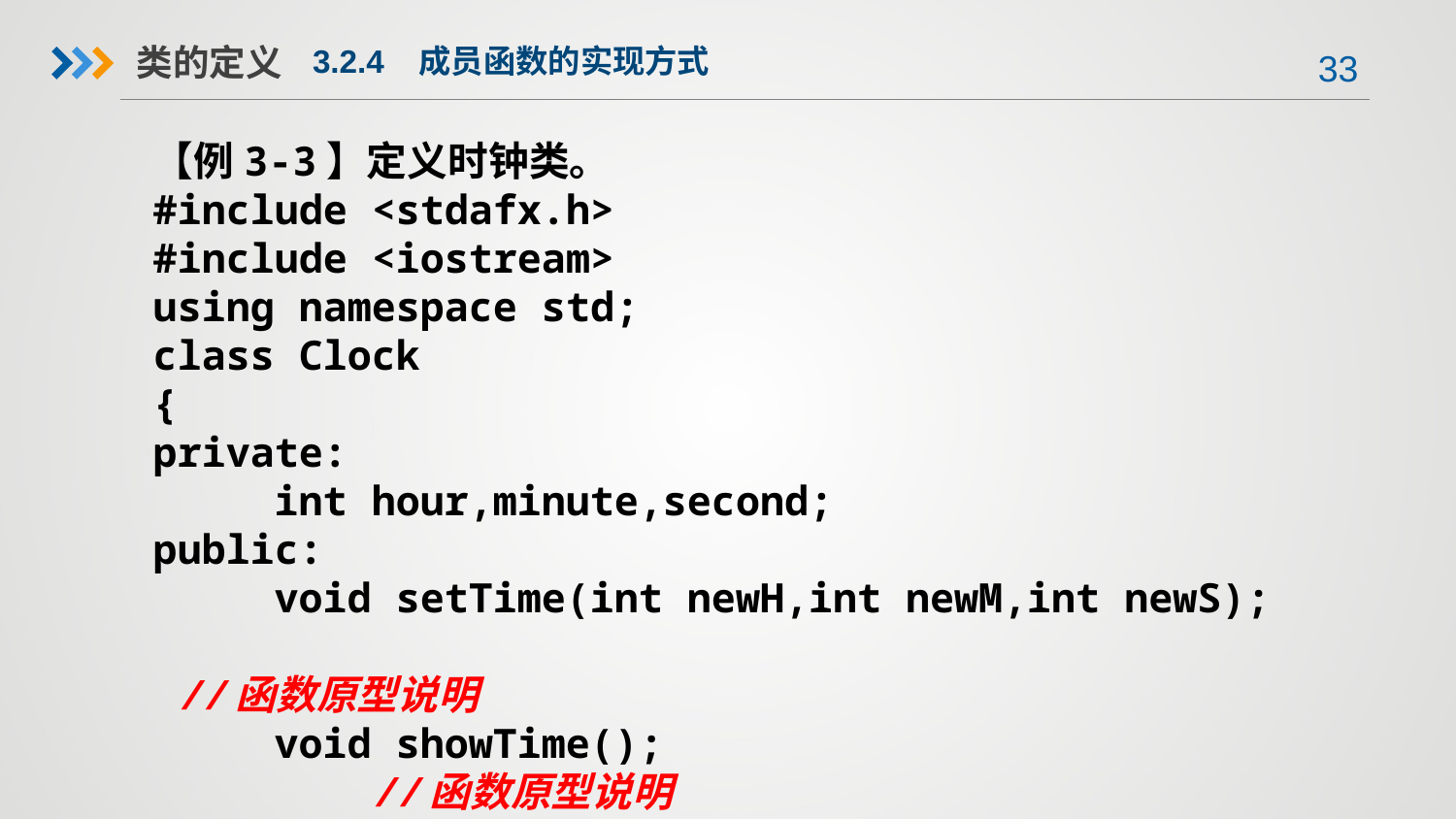

类的定义
3.2.4   成员函数的实现方式
【例3-3】定义时钟类。
#include <stdafx.h>
#include <iostream>
using namespace std;
class Clock
{
private:
     int hour,minute,second;
public:
     void setTime(int newH,int newM,int newS);
 //函数原型说明
     void showTime();                                   //函数原型说明
  };